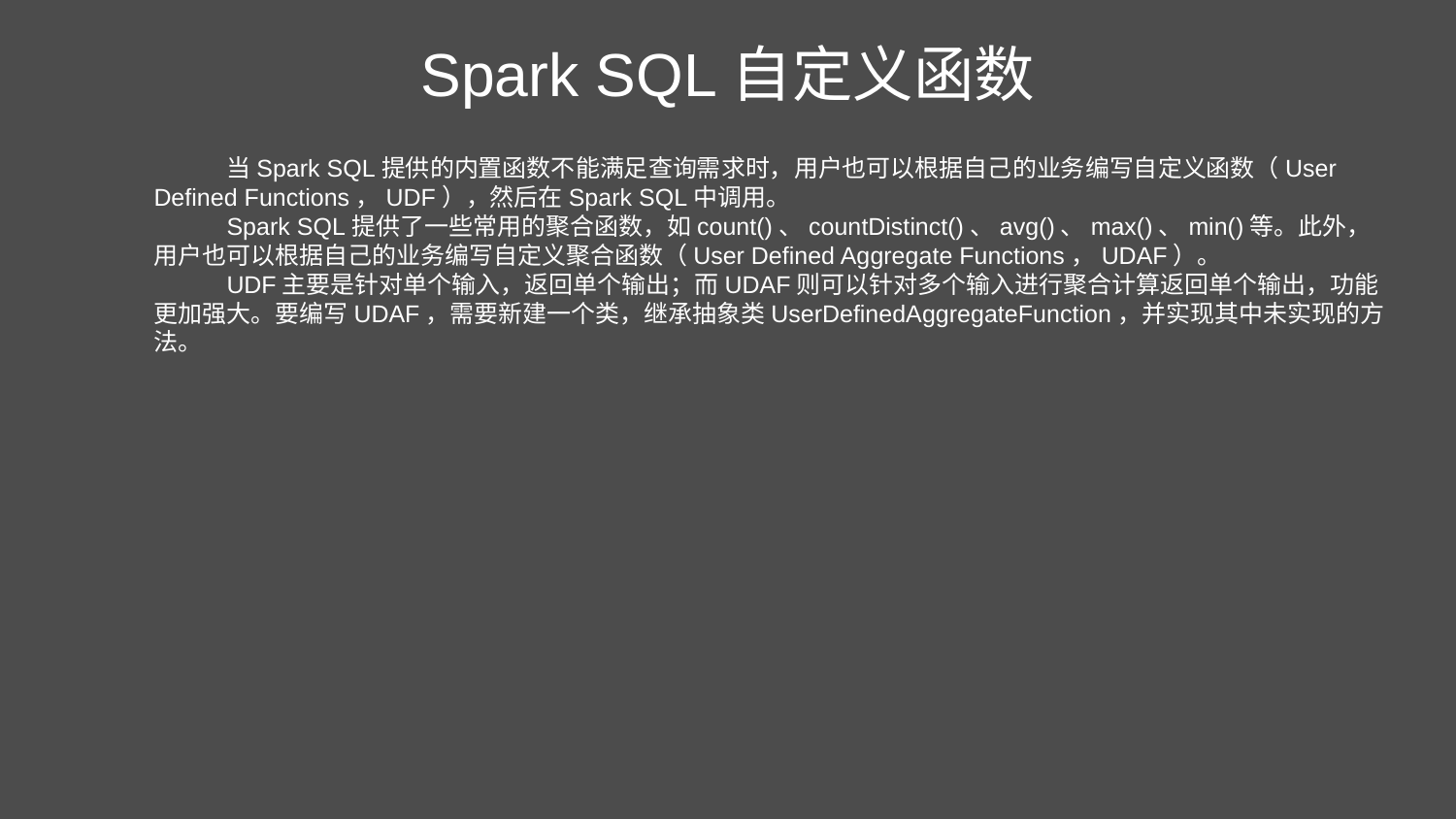

Spark SQL自定义函数

当Spark SQL提供的内置函数不能满足查询需求时，用户也可以根据自己的业务编写自定义函数（User Defined Functions，UDF），然后在Spark SQL中调用。
Spark SQL提供了一些常用的聚合函数，如count()、countDistinct()、avg()、max()、min()等。此外，用户也可以根据自己的业务编写自定义聚合函数（User Defined Aggregate Functions，UDAF）。
UDF主要是针对单个输入，返回单个输出；而UDAF则可以针对多个输入进行聚合计算返回单个输出，功能更加强大。要编写UDAF，需要新建一个类，继承抽象类UserDefinedAggregateFunction，并实现其中未实现的方法。